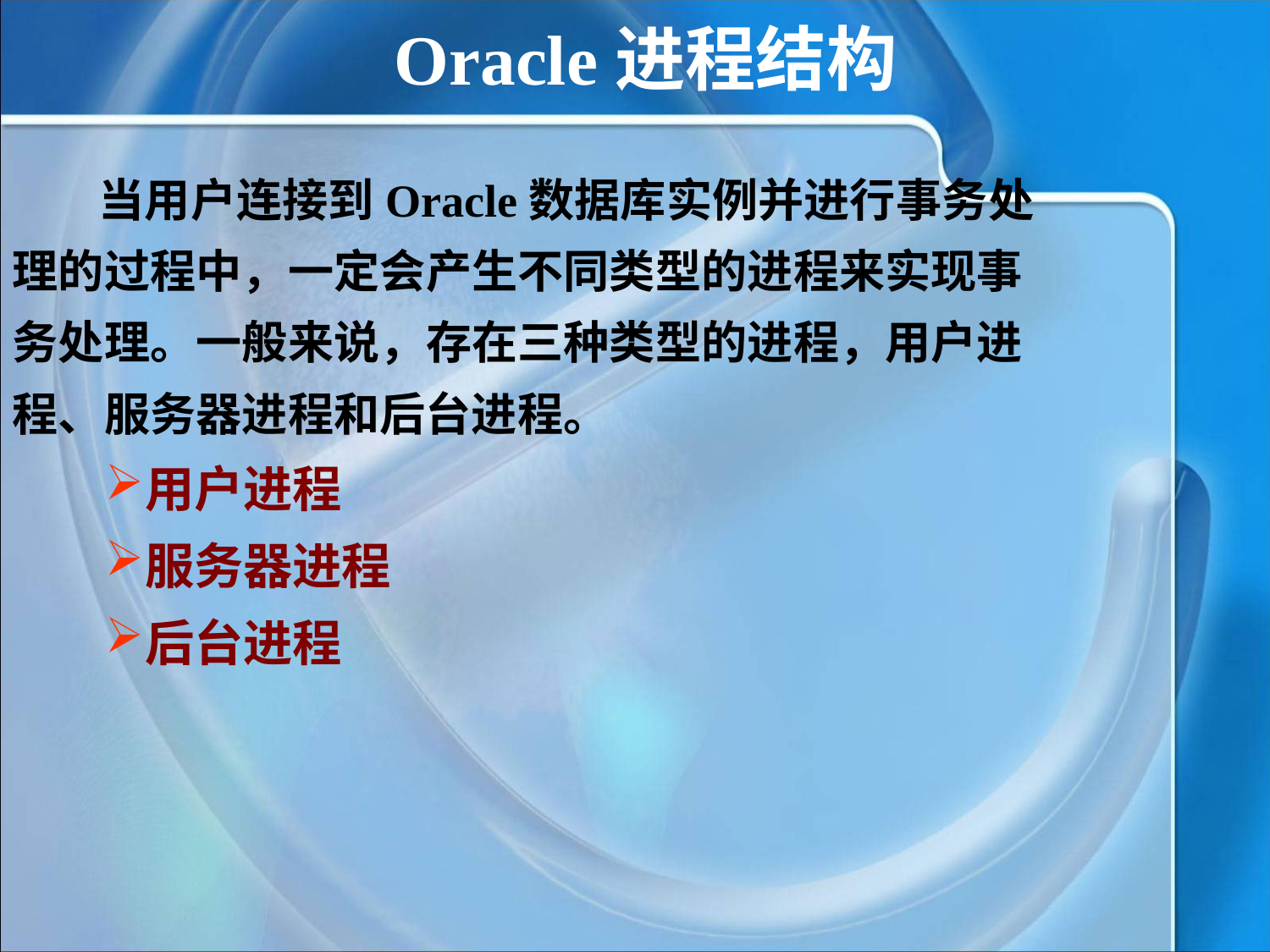

Oracle进程结构
        当用户连接到Oracle数据库实例并进行事务处理的过程中，一定会产生不同类型的进程来实现事务处理。一般来说，存在三种类型的进程，用户进程、服务器进程和后台进程。
用户进程
服务器进程
后台进程
36